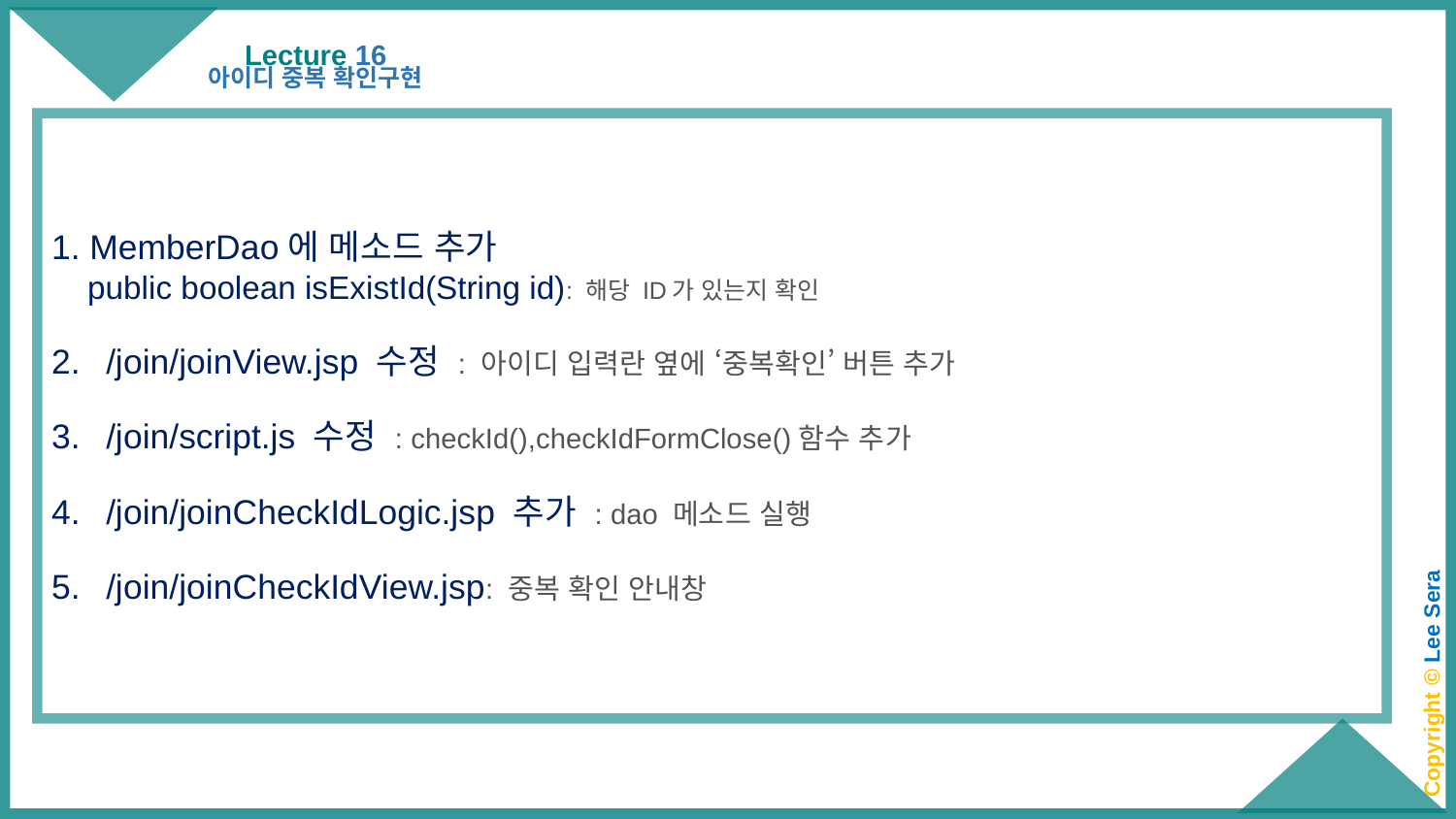

# Lecture 16
아이디 중복 확인구현
1. MemberDao에 메소드 추가
    public boolean isExistId(String id): 해당 ID가 있는지 확인

/join/joinView.jsp 수정 : 아이디 입력란 옆에 ‘중복확인’ 버튼 추가

/join/script.js 수정 : checkId(),checkIdFormClose()함수 추가

/join/joinCheckIdLogic.jsp 추가 : dao 메소드 실행

/join/joinCheckIdView.jsp: 중복 확인 안내창
Copyright © Lee Sera